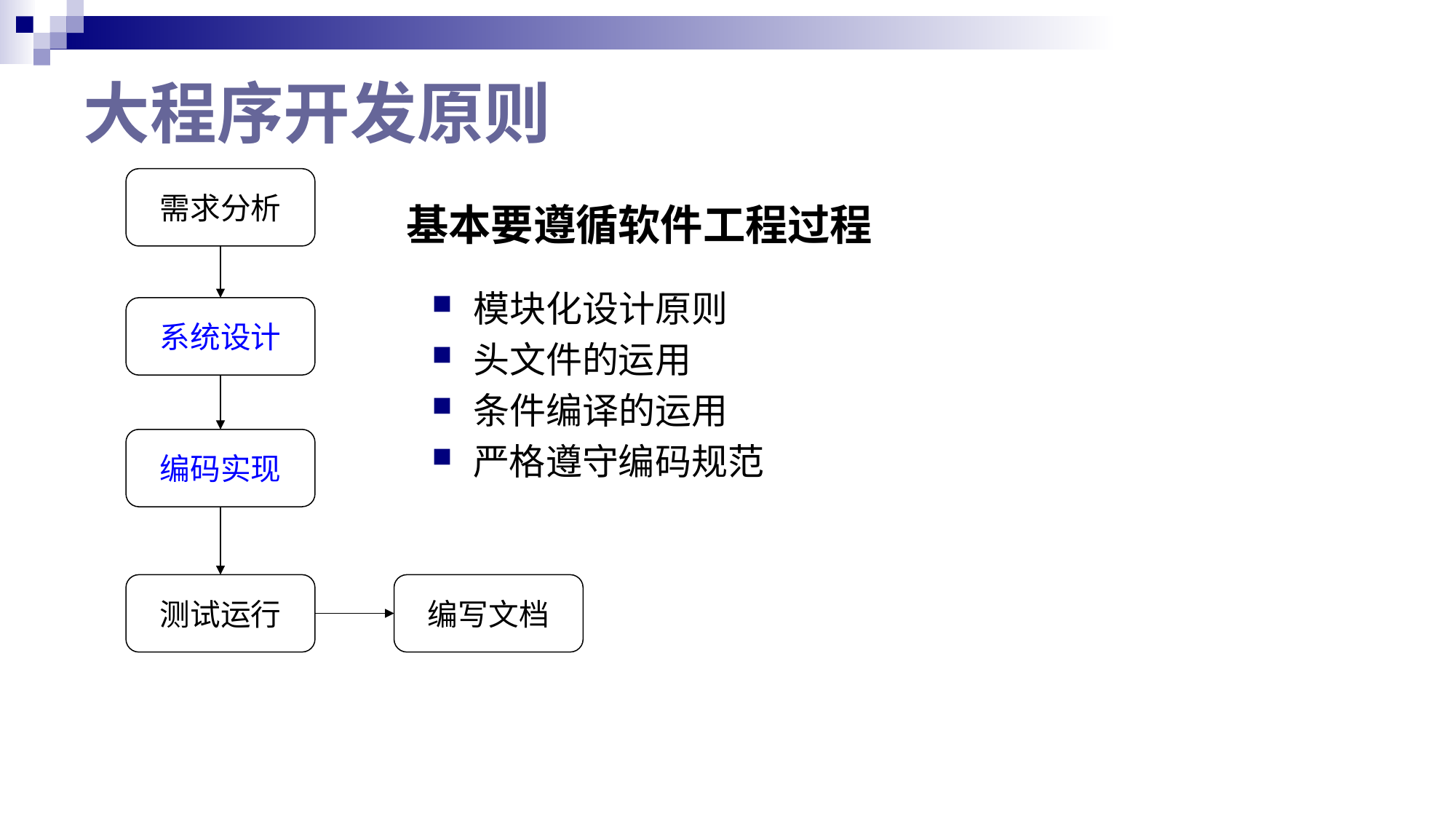

# 大程序开发原则
需求分析
基本要遵循软件工程过程
模块化设计原则
头文件的运用
条件编译的运用
严格遵守编码规范
系统设计
编码实现
测试运行
编写文档